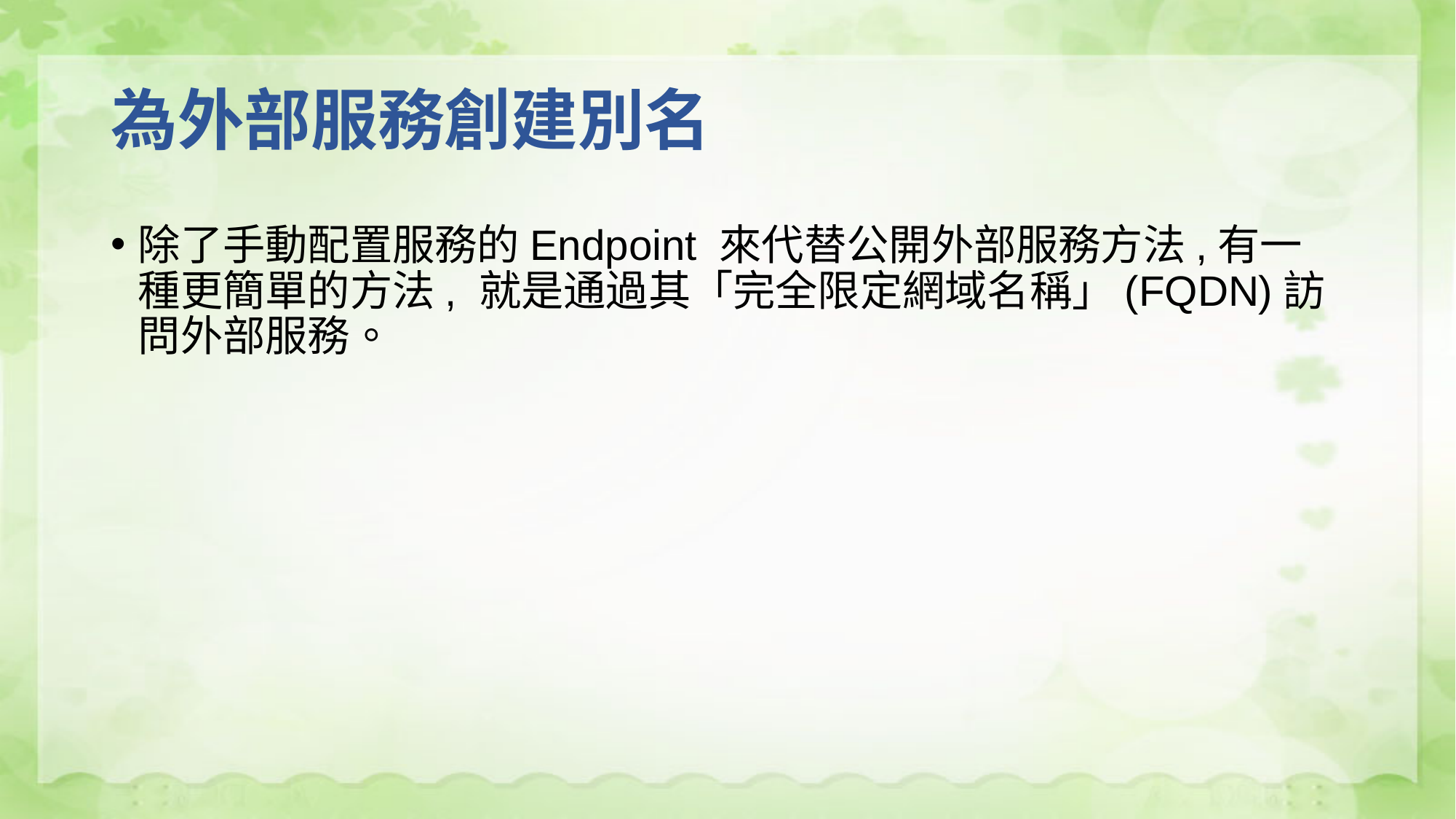

# 為外部服務創建別名
除了手動配置服務的Endpoint 來代替公開外部服務方法,有一種更簡單的方法, 就是通過其「完全限定網域名稱」(FQDN)訪問外部服務。